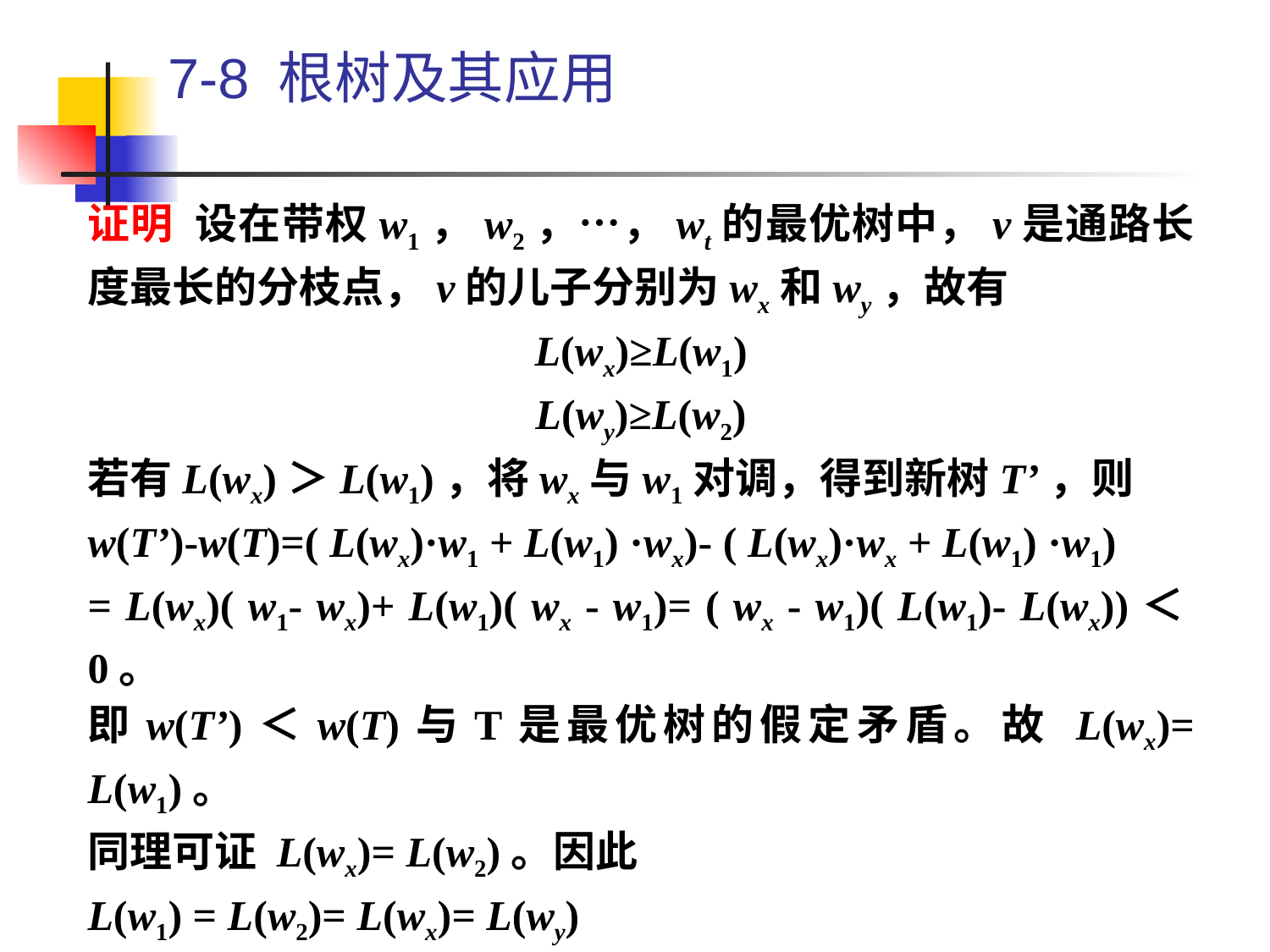

# 7-8 根树及其应用
证明  设在带权w1，w2，…，wt的最优树中，v是通路长度最长的分枝点，v的儿子分别为wx和wy，故有
L(wx)≥L(w1)
L(wy)≥L(w2)
若有L(wx)＞L(w1)，将wx与w1对调，得到新树T’，则
w(T’)-w(T)=( L(wx)·w1 + L(w1) ·wx)- ( L(wx)·wx + L(w1) ·w1)
= L(wx)( w1- wx)+ L(w1)( wx - w1)= ( wx - w1)( L(w1)- L(wx))＜0。
即w(T’)＜w(T)与T是最优树的假定矛盾。故 L(wx)= L(w1)。
同理可证 L(wx)= L(w2)。因此
L(w1) = L(w2)= L(wx)= L(wy)
分别将w1，w2与wx，wy对调得到一棵最优树，其中带权w1和w2的树叶是兄弟。